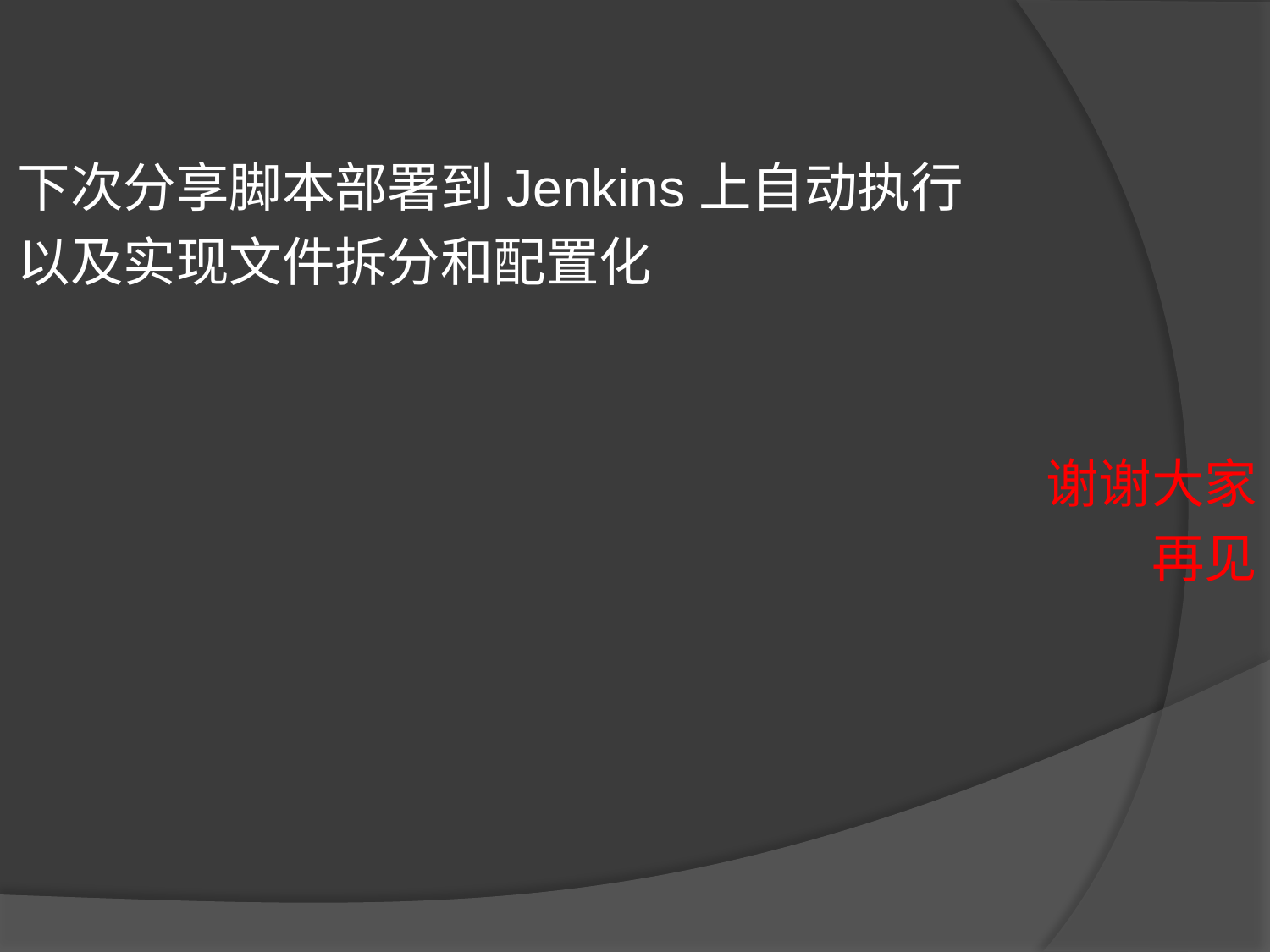

下次分享脚本部署到Jenkins上自动执行
以及实现文件拆分和配置化

谢谢大家
再见